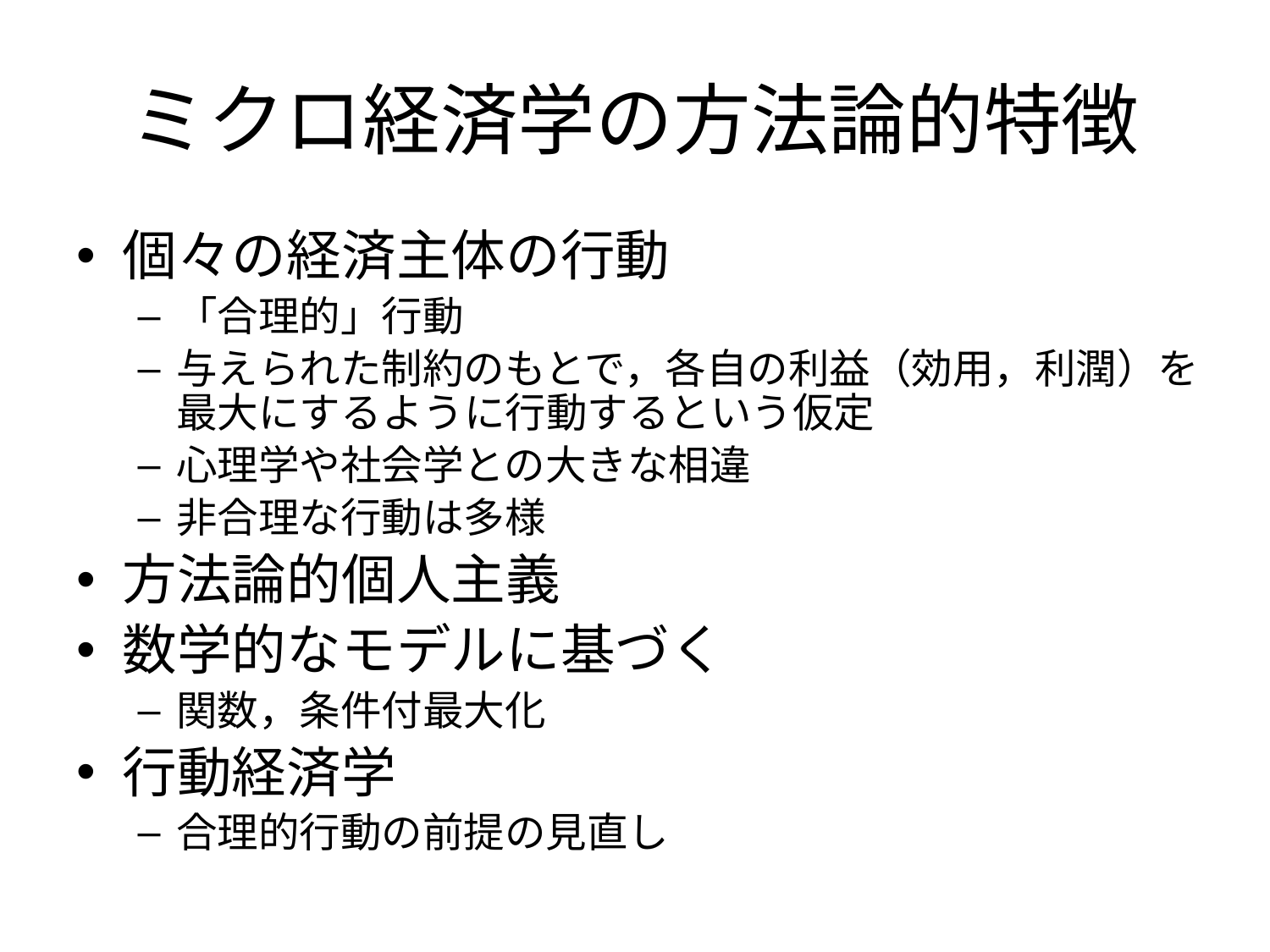

# ミクロ経済学の方法論的特徴
個々の経済主体の行動
「合理的」行動
与えられた制約のもとで，各自の利益（効用，利潤）を最大にするように行動するという仮定
心理学や社会学との大きな相違
非合理な行動は多様
方法論的個人主義
数学的なモデルに基づく
関数，条件付最大化
行動経済学
合理的行動の前提の見直し